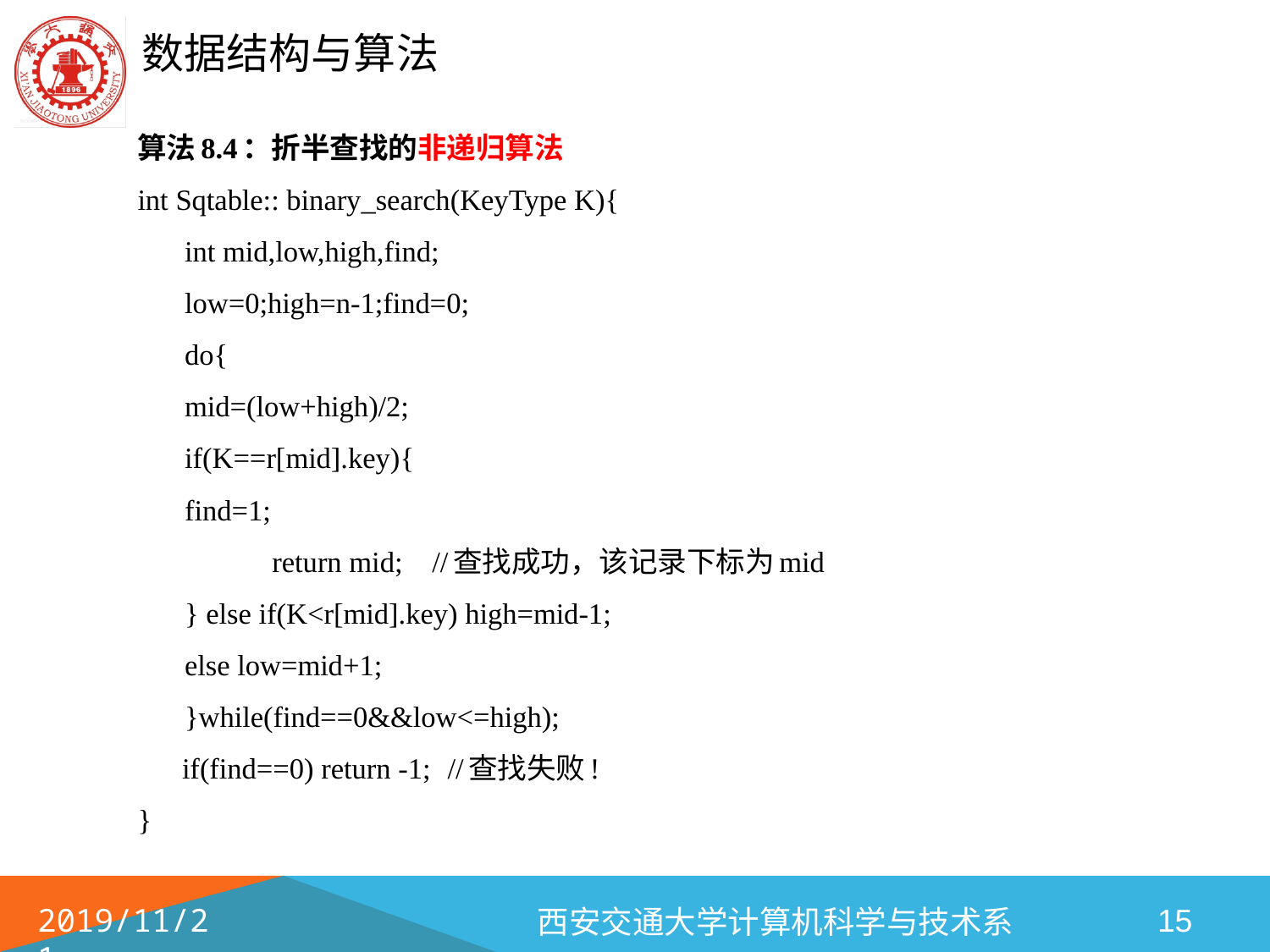

算法8.4：折半查找的非递归算法
int Sqtable:: binary_search(KeyType K){
	int mid,low,high,find;
	low=0;high=n-1;find=0;
	do{
		mid=(low+high)/2;
		if(K==r[mid].key){
			find=1;
		 	return mid;    //查找成功，该记录下标为mid
		} else if(K<r[mid].key) high=mid-1;
			else low=mid+1;
	}while(find==0&&low<=high);
      if(find==0) return -1; 	//查找失败!
}